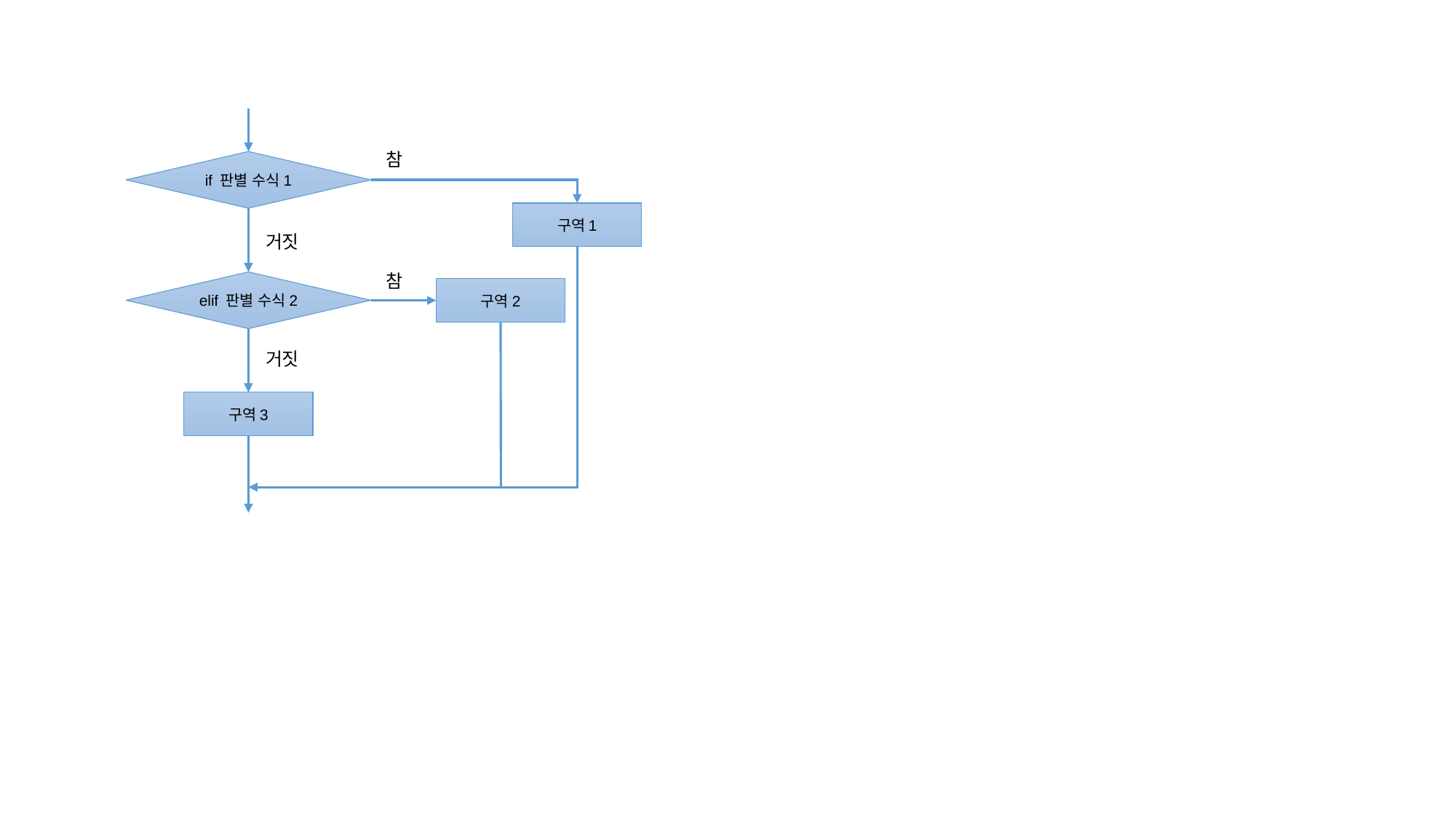

참
if 판별 수식1
구역1
거짓
참
elif 판별 수식2
구역2
거짓
구역3